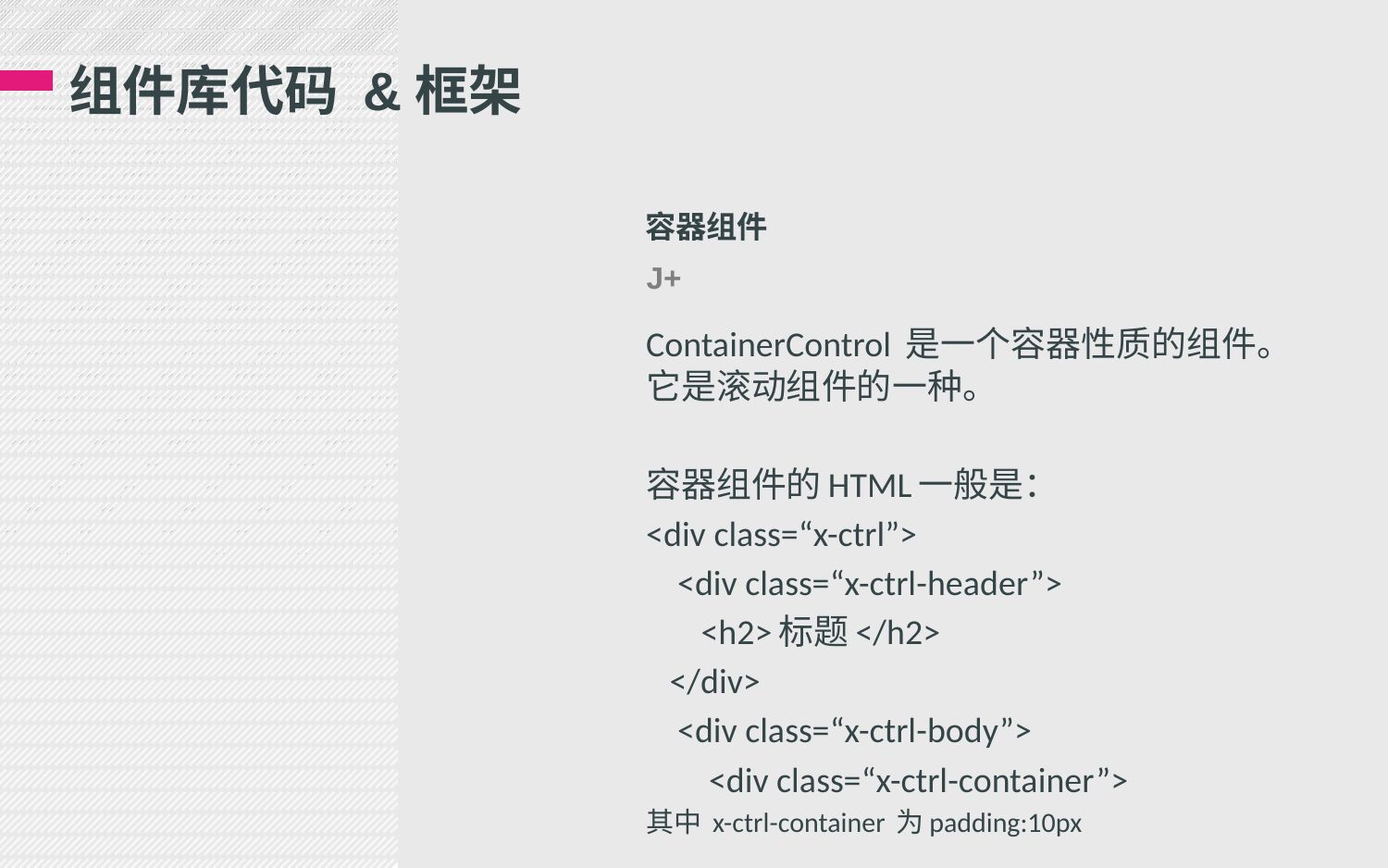

# 组件库代码 &框架
容器组件
J+
ContainerControl 是一个容器性质的组件。它是滚动组件的一种。

容器组件的HTML一般是：
<div class=“x-ctrl”>
    <div class=“x-ctrl-header”>
       <h2>标题</h2>
   </div>
    <div class=“x-ctrl-body”>
        <div class=“x-ctrl-container”>
其中 x-ctrl-container 为padding:10px